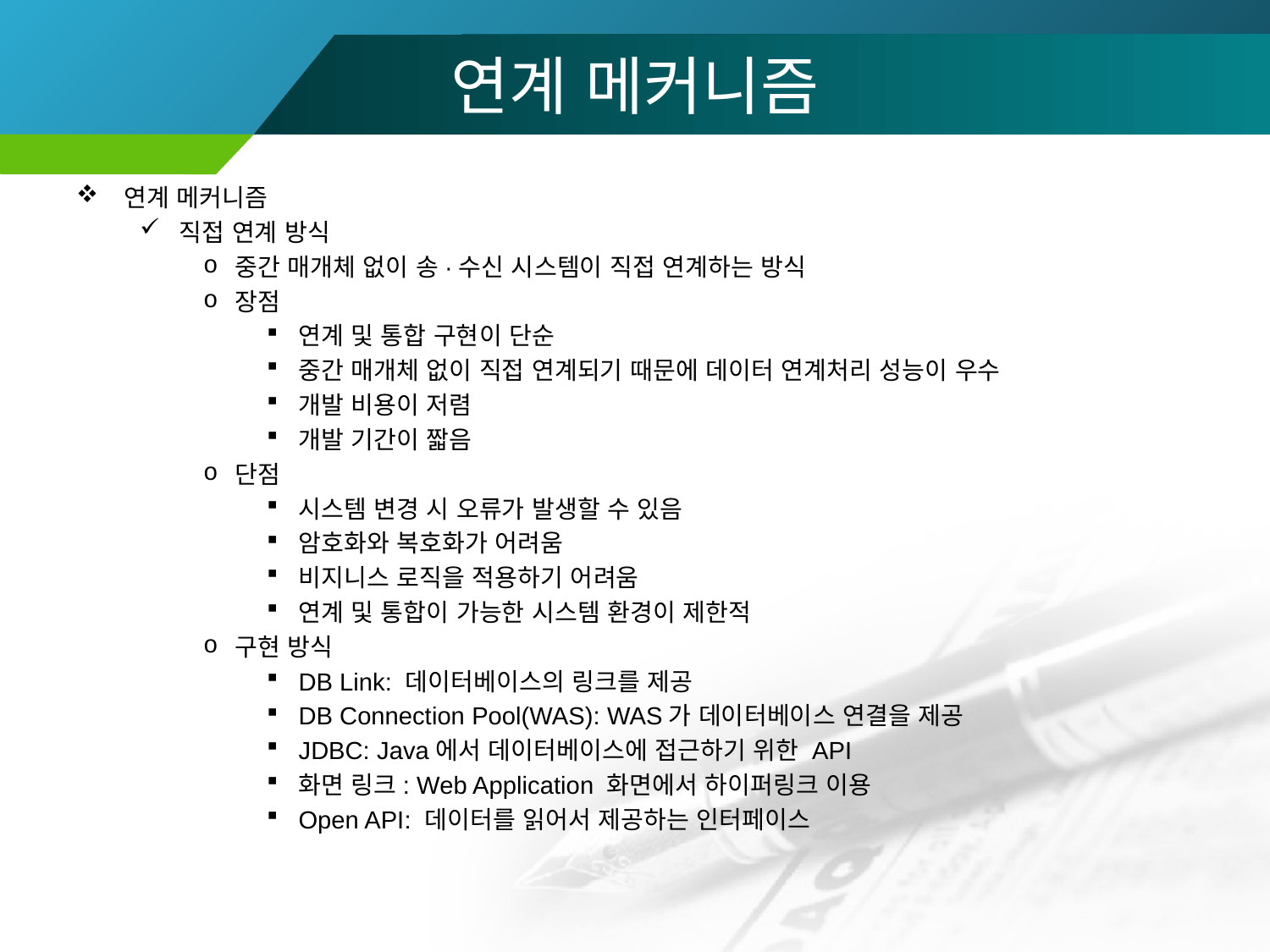

# 연계 메커니즘
연계 메커니즘
직접 연계 방식
중간 매개체 없이 송·수신 시스템이 직접 연계하는 방식
장점
연계 및 통합 구현이 단순
중간 매개체 없이 직접 연계되기 때문에 데이터 연계처리 성능이 우수
개발 비용이 저렴
개발 기간이 짧음
단점
시스템 변경 시 오류가 발생할 수 있음
암호화와 복호화가 어려움
비지니스 로직을 적용하기 어려움
연계 및 통합이 가능한 시스템 환경이 제한적
구현 방식
DB Link: 데이터베이스의 링크를 제공
DB Connection Pool(WAS): WAS가 데이터베이스 연결을 제공
JDBC: Java에서 데이터베이스에 접근하기 위한 API
화면 링크: Web Application 화면에서 하이퍼링크 이용
Open API: 데이터를 읽어서 제공하는 인터페이스